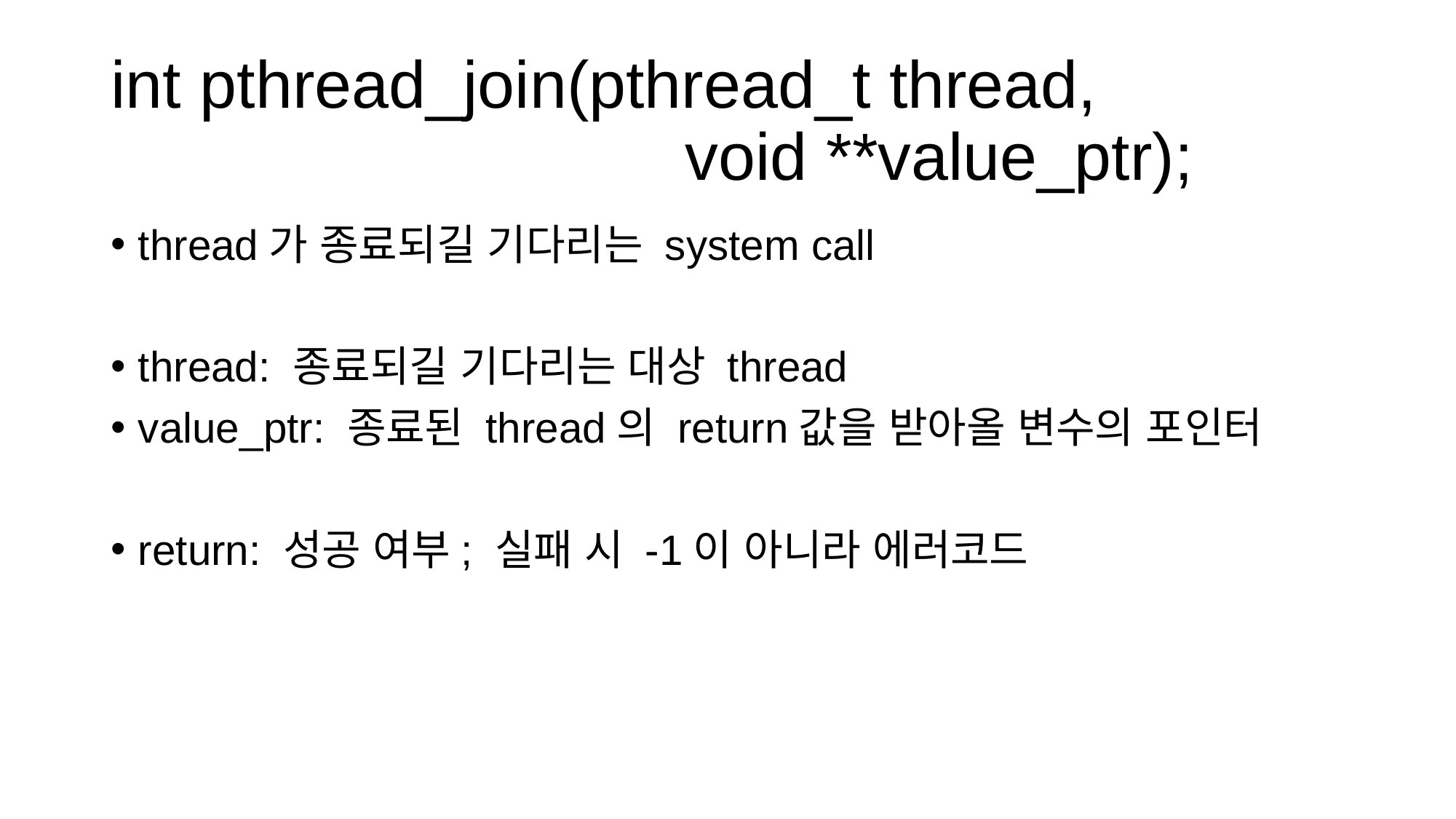

# int pthread_join(pthread_t thread, void **value_ptr);
thread가 종료되길 기다리는 system call

thread: 종료되길 기다리는 대상 thread
value_ptr: 종료된 thread의 return값을 받아올 변수의 포인터

return: 성공 여부; 실패 시 -1이 아니라 에러코드